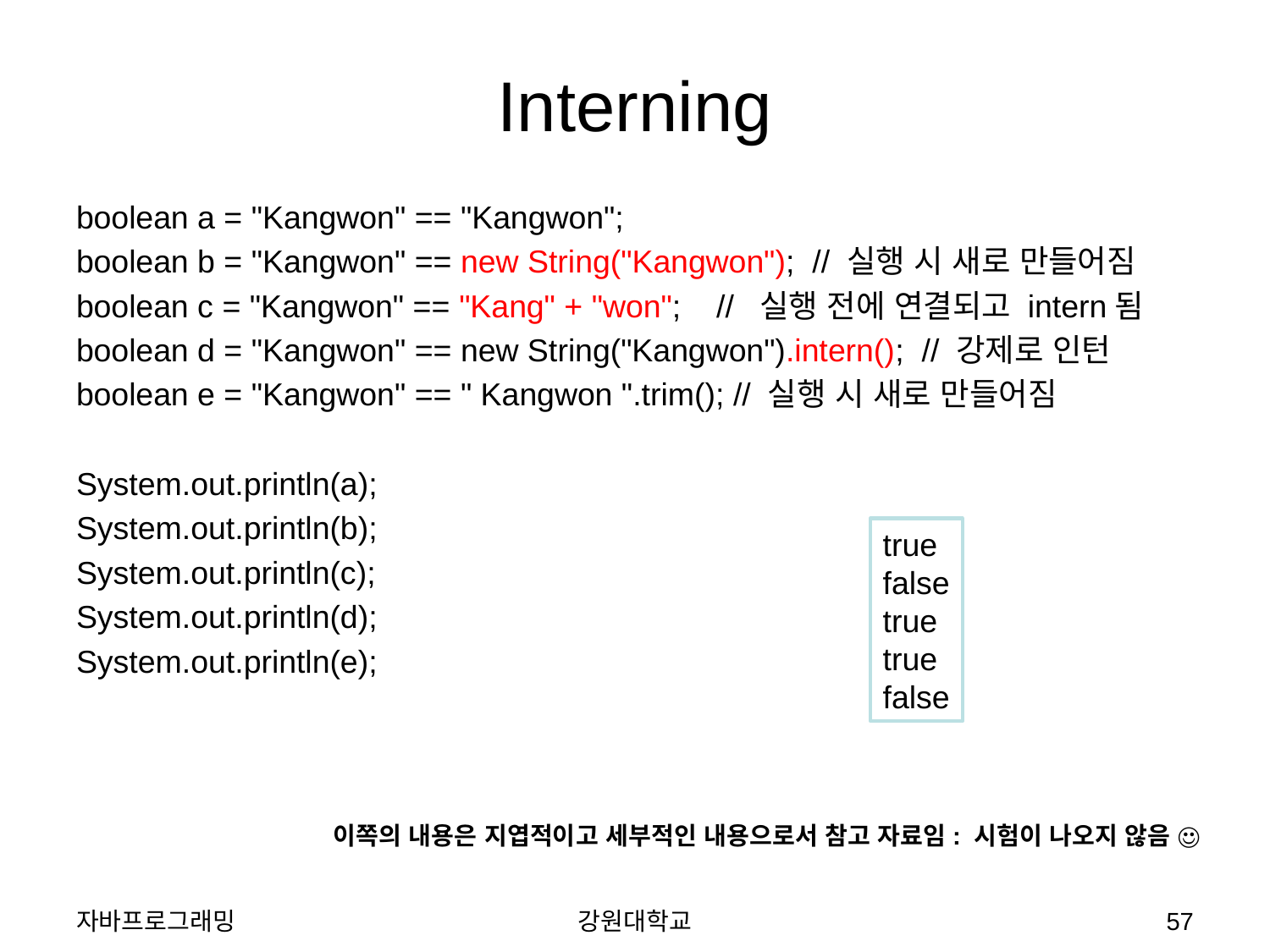

# Interning
boolean a = "Kangwon" == "Kangwon";
boolean b = "Kangwon" == new String("Kangwon");  // 실행 시 새로 만들어짐
boolean c = "Kangwon" == "Kang" + "won";    //  실행 전에 연결되고 intern됨
boolean d = "Kangwon" == new String("Kangwon").intern();  // 강제로 인턴
boolean e = "Kangwon" == " Kangwon ".trim(); // 실행 시 새로 만들어짐

System.out.println(a);
System.out.println(b);
System.out.println(c);
System.out.println(d);
System.out.println(e);

true
false
true
true
false
이쪽의 내용은 지엽적이고 세부적인 내용으로서 참고 자료임: 시험이 나오지 않음 ☺
자바프로그래밍
강원대학교
57